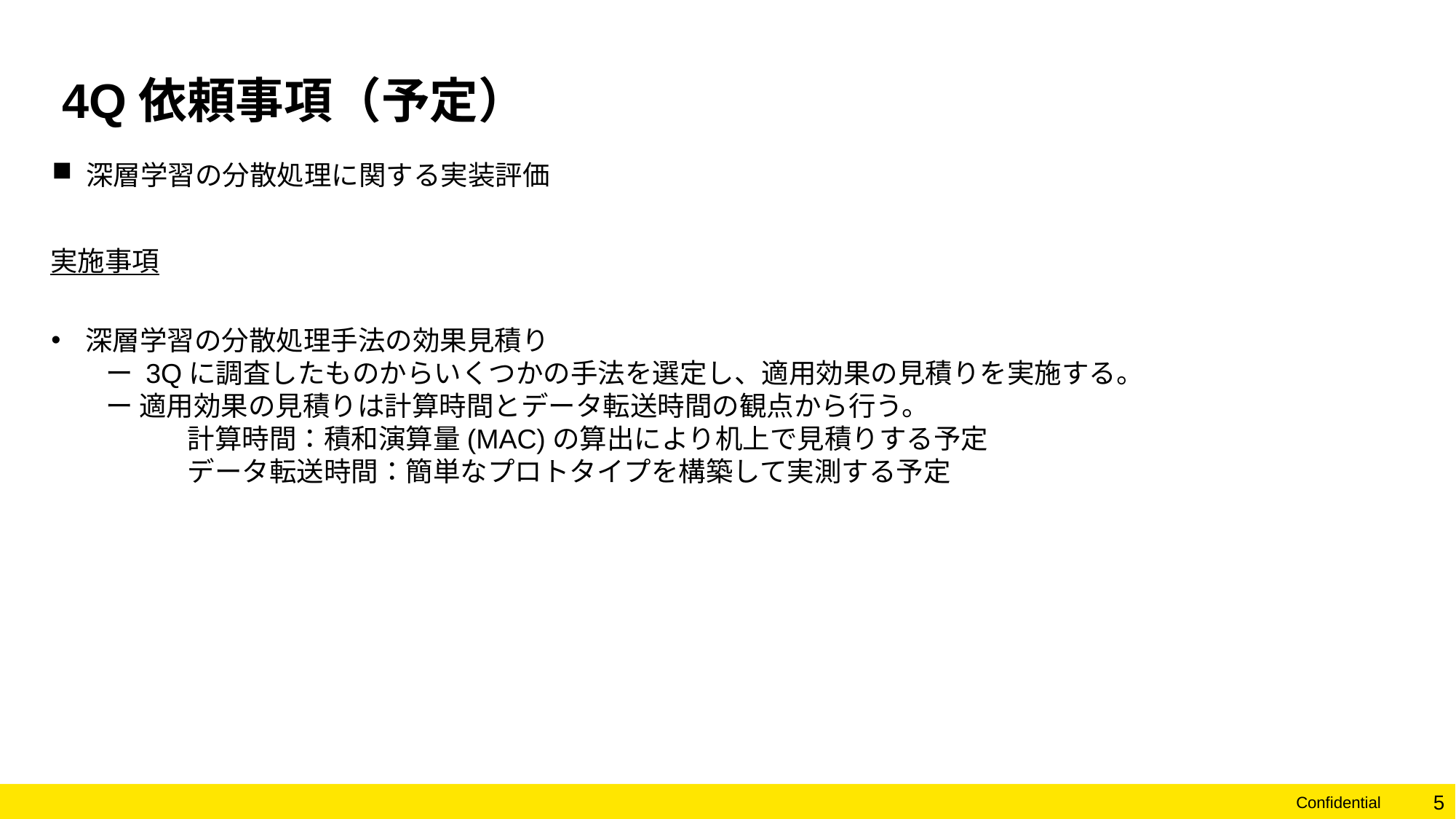

# 4Q依頼事項（予定）
深層学習の分散処理に関する実装評価
実施事項
深層学習の分散処理手法の効果見積り
　　ー 3Qに調査したものからいくつかの手法を選定し、適用効果の見積りを実施する。
　　ー 適用効果の見積りは計算時間とデータ転送時間の観点から行う。
　　　　　計算時間：積和演算量(MAC)の算出により机上で見積りする予定
　　　　　データ転送時間：簡単なプロトタイプを構築して実測する予定